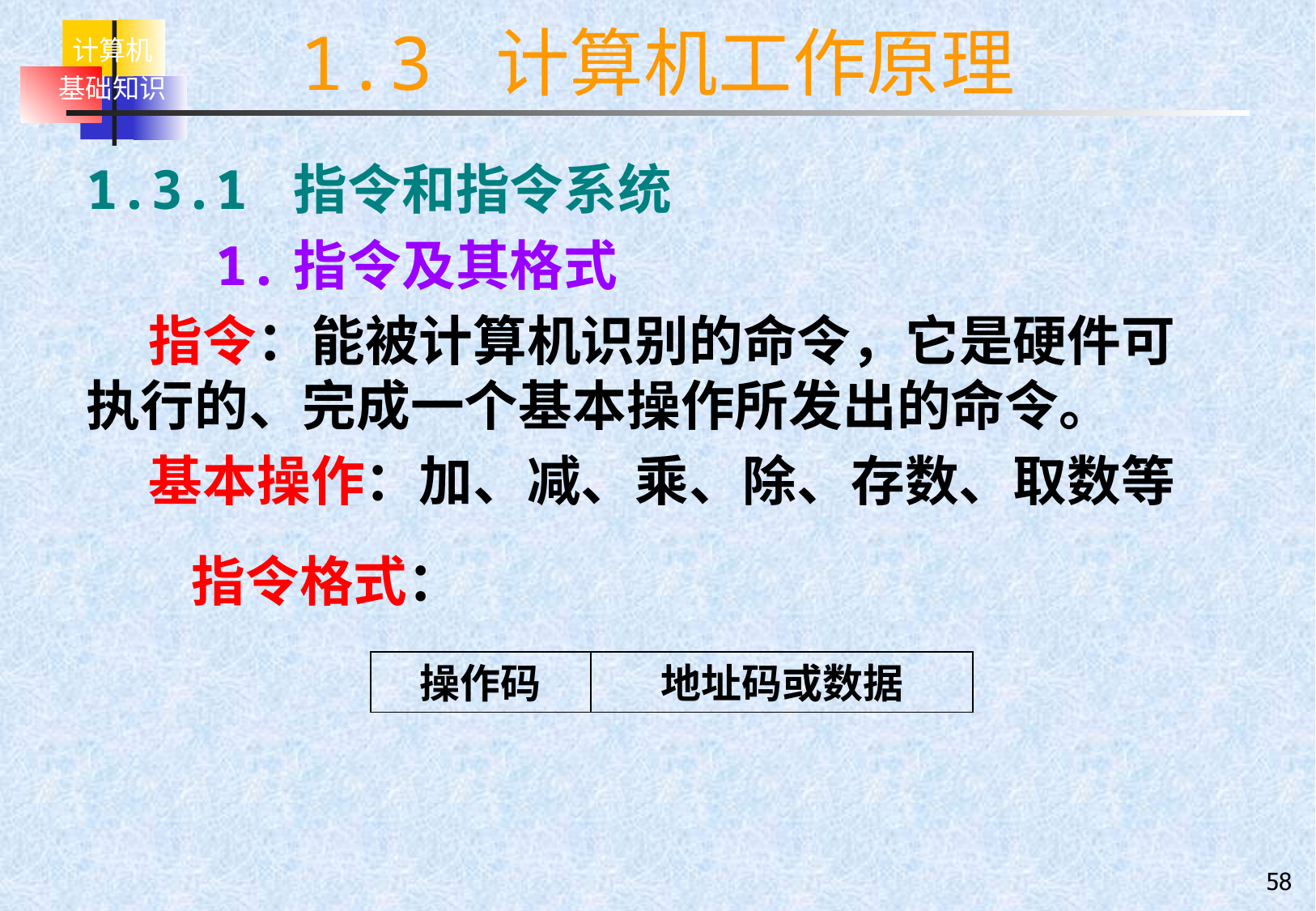

# 1.3 计算机工作原理
1.3.1 指令和指令系统
    1.指令及其格式
    指令：能被计算机识别的命令，它是硬件可执行的、完成一个基本操作所发出的命令。
    基本操作：加、减、乘、除、存数、取数等
指令格式：
操作码
地址码或数据
58